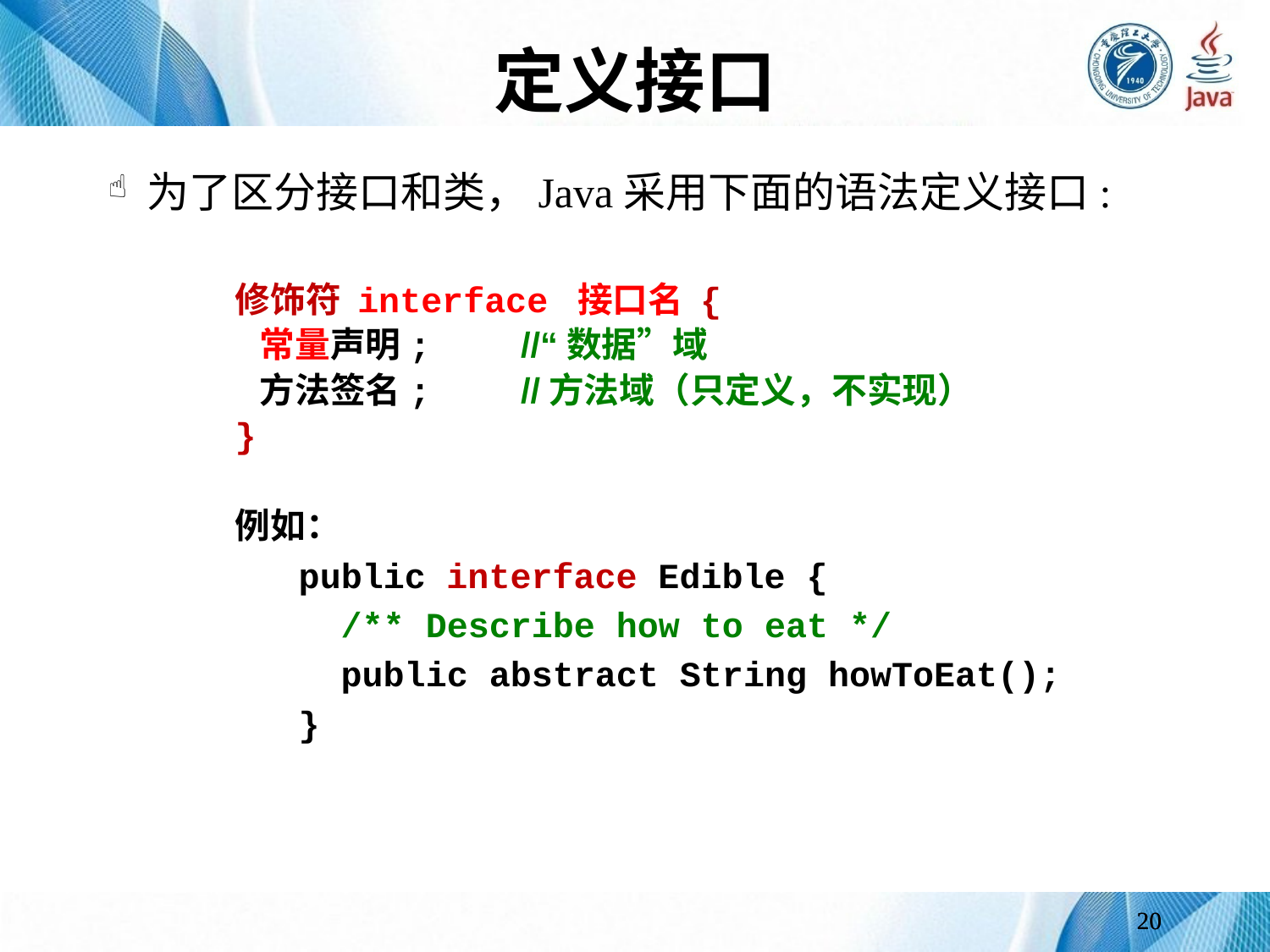

# 定义接口
 为了区分接口和类，Java采用下面的语法定义接口:

修饰符 interface 接口名 {
  常量声明; 	//“数据”域
  方法签名;	//方法域（只定义，不实现）
}

例如：
public interface Edible {
  /** Describe how to eat */
  public abstract String howToEat();
}

20
20